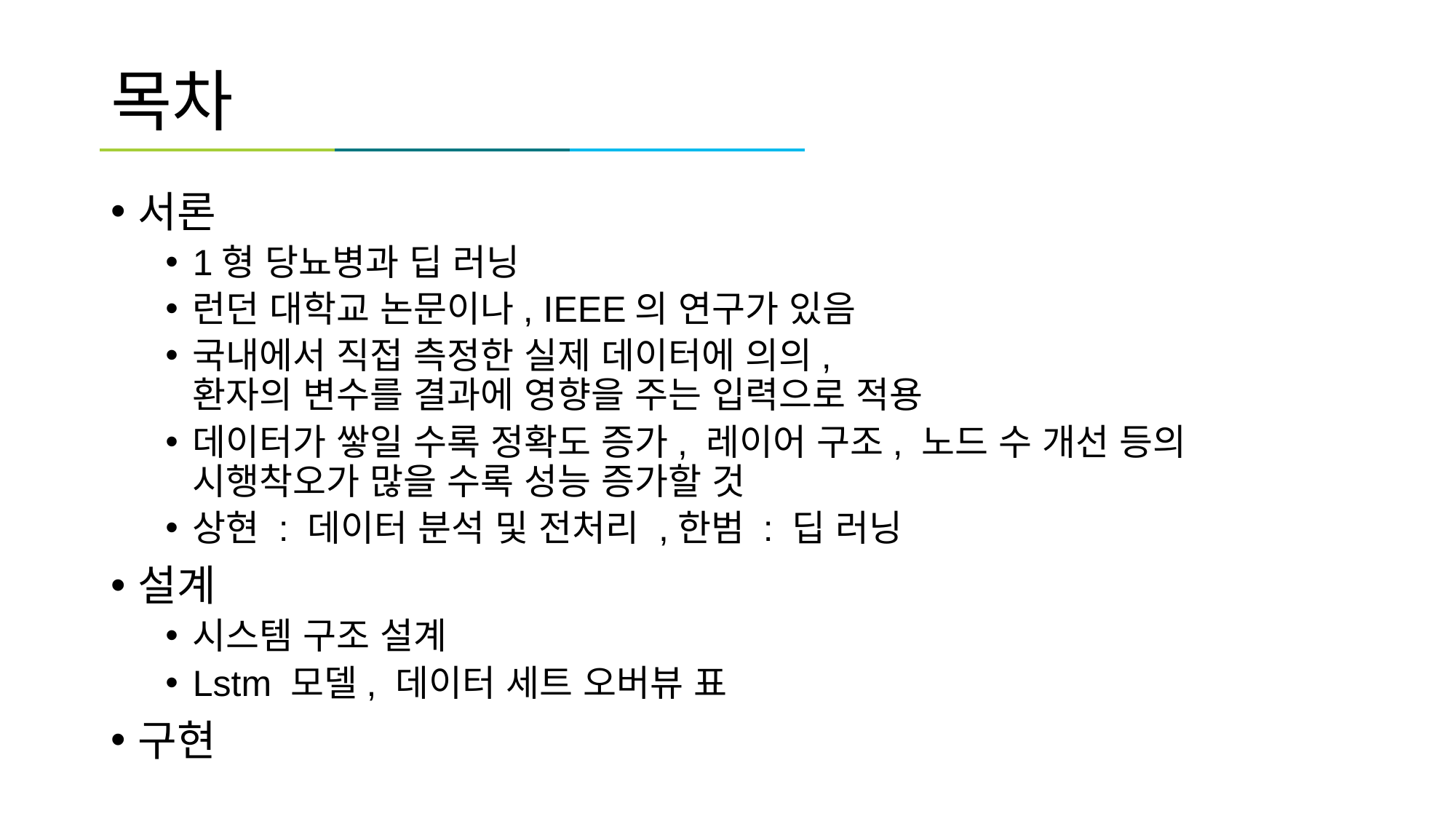

# 목차
서론
1형 당뇨병과 딥 러닝
런던 대학교 논문이나, IEEE의 연구가 있음
국내에서 직접 측정한 실제 데이터에 의의,
환자의 변수를 결과에 영향을 주는 입력으로 적용
데이터가 쌓일 수록 정확도 증가, 레이어 구조, 노드 수 개선 등의
시행착오가 많을 수록 성능 증가할 것
상현 : 데이터 분석 및 전처리 ,한범 : 딥 러닝
설계
시스템 구조 설계
Lstm 모델, 데이터 세트 오버뷰 표
구현